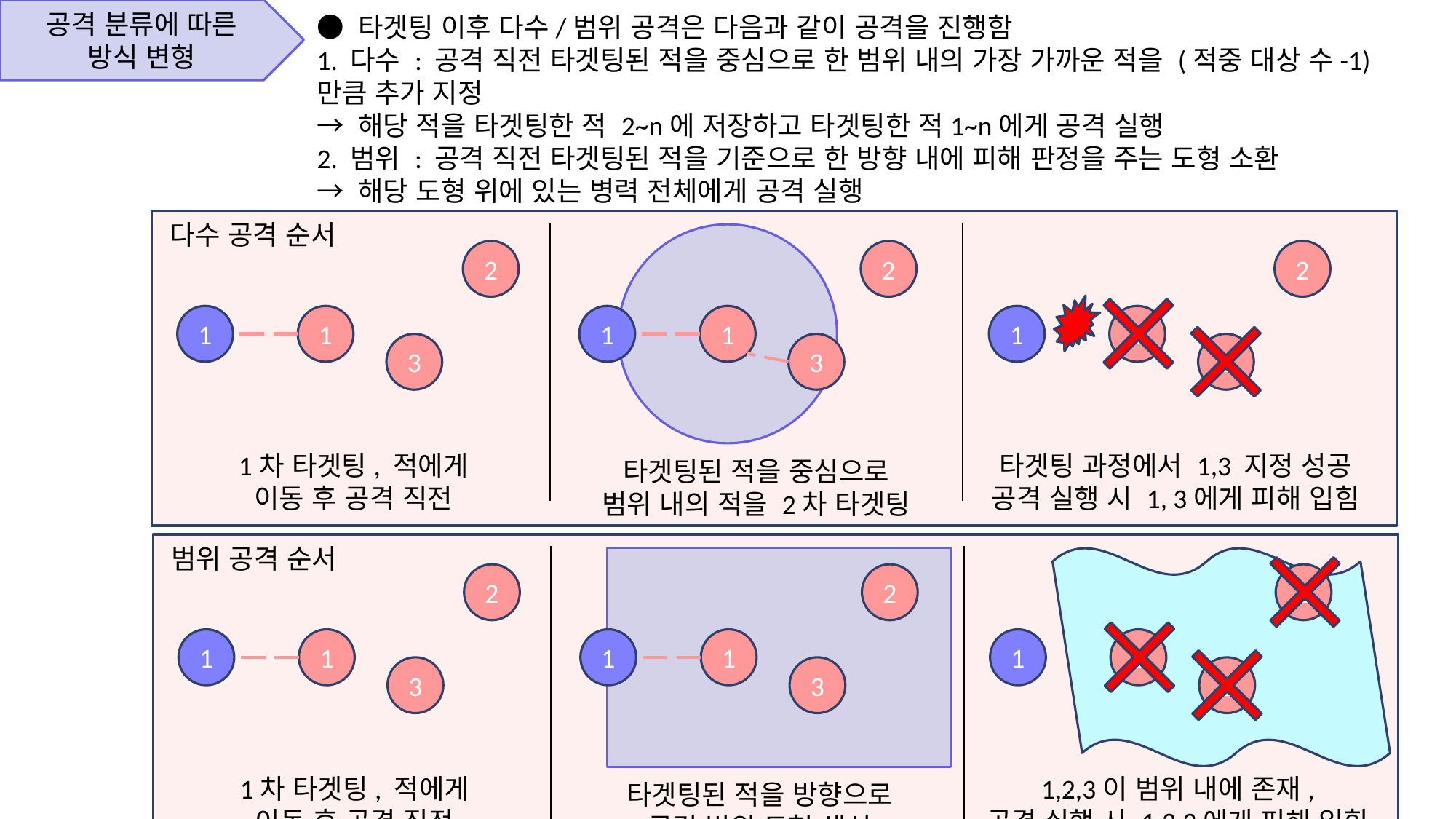

공격 분류에 따른
방식 변형
● 타겟팅 이후 다수/범위 공격은 다음과 같이 공격을 진행함
1. 다수 : 공격 직전 타겟팅된 적을 중심으로 한 범위 내의 가장 가까운 적을 (적중 대상 수-1)
만큼 추가 지정
→ 해당 적을 타겟팅한 적 2~n에 저장하고 타겟팅한 적1~n에게 공격 실행
2. 범위 : 공격 직전 타겟팅된 적을 기준으로 한 방향 내에 피해 판정을 주는 도형 소환
→ 해당 도형 위에 있는 병력 전체에게 공격 실행

다수 공격 순서

2
2
2

1
1
1
1
1
1
3
3
3
1차 타겟팅, 적에게
이동 후 공격 직전
타겟팅 과정에서 1,3 지정 성공
공격 실행 시 1, 3에게 피해 입힘
타겟팅된 적을 중심으로
범위 내의 적을 2차 타겟팅

범위 공격 순서

2
2
2

1
1
1
1
1
1
3
3
3
1차 타겟팅, 적에게
이동 후 공격 직전
1,2,3이 범위 내에 존재,
공격 실행 시 1,2,3에게 피해 입힘
타겟팅된 적을 방향으로
공격 범위 도형 생성